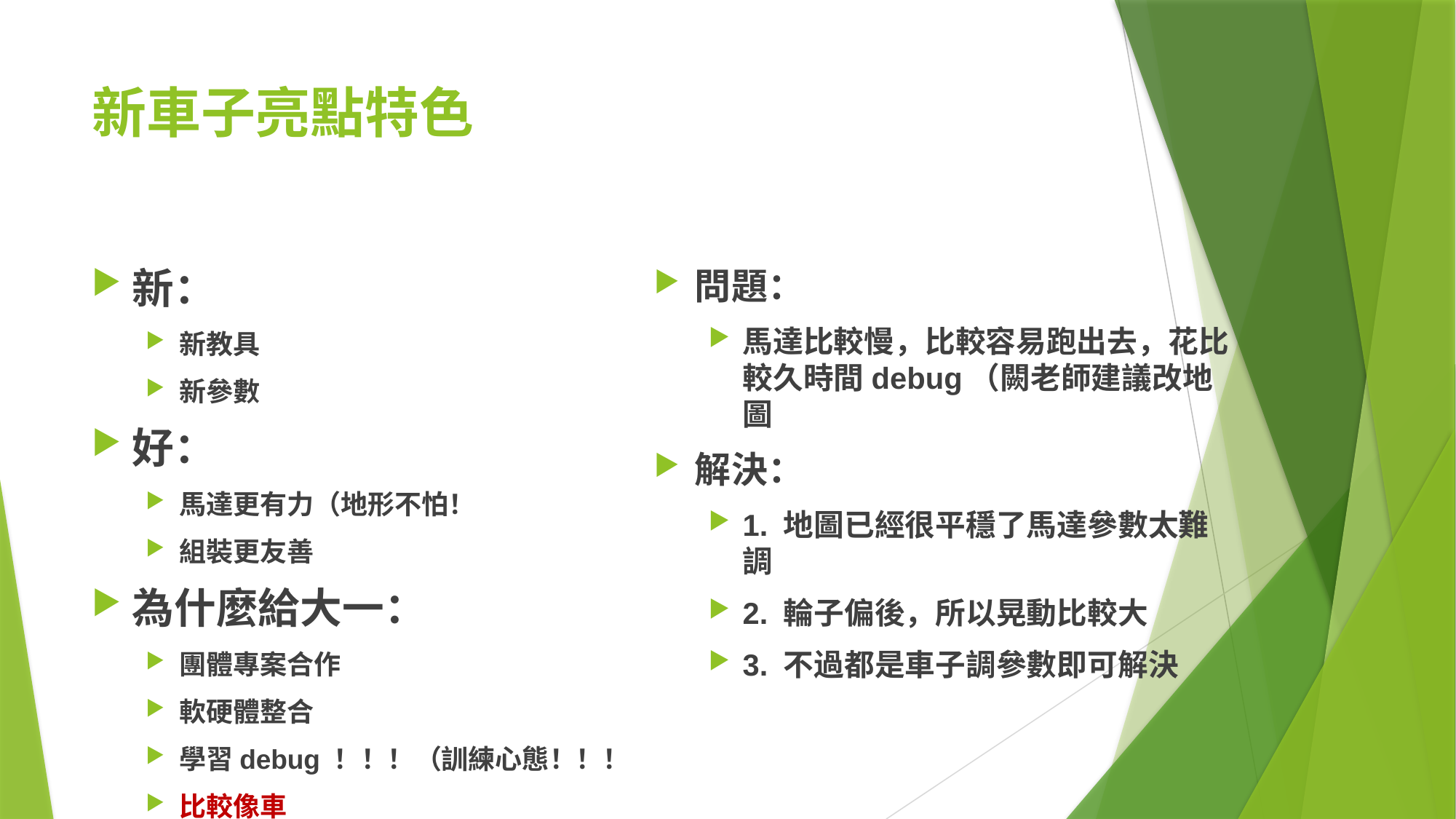

# 新車子亮點特色
新：
新教具
新參數
好：
馬達更有力（地形不怕！
組裝更友善
為什麼給大一：
團體專案合作
軟硬體整合
學習debug ！！！（訓練心態！！！
比較像車
問題：
馬達比較慢，比較容易跑出去，花比較久時間debug（闕老師建議改地圖
解決：
1. 地圖已經很平穩了馬達參數太難調
2. 輪子偏後，所以晃動比較大
3. 不過都是車子調參數即可解決